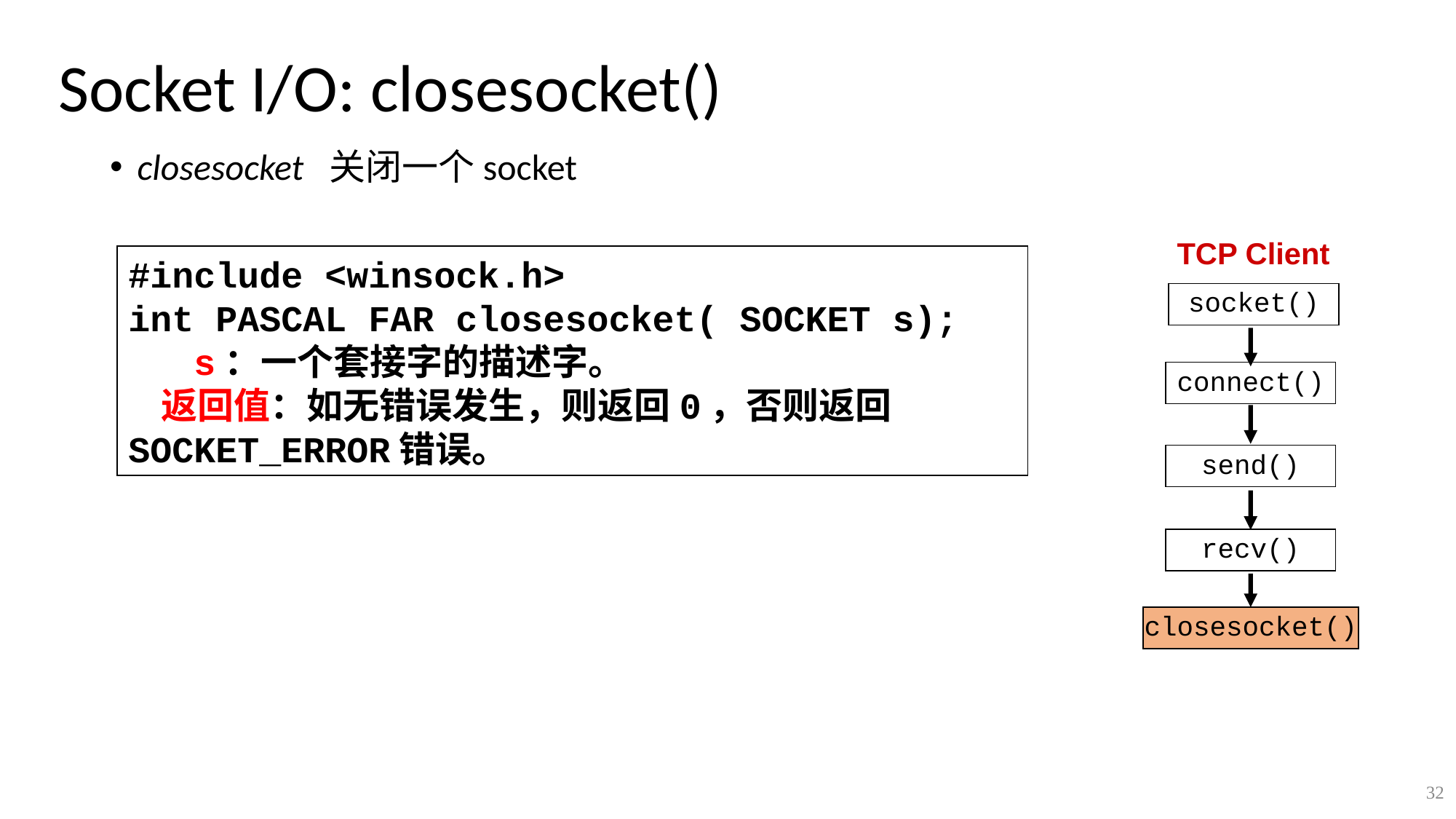

# Socket I/O: closesocket()
closesocket  关闭一个socket
TCP Client
#include <winsock.h>
int PASCAL FAR closesocket( SOCKET s);
   s：一个套接字的描述字。
   返回值：如无错误发生，则返回0，否则返回SOCKET_ERROR错误。
socket()

connect()

send()

recv()

closesocket()
32